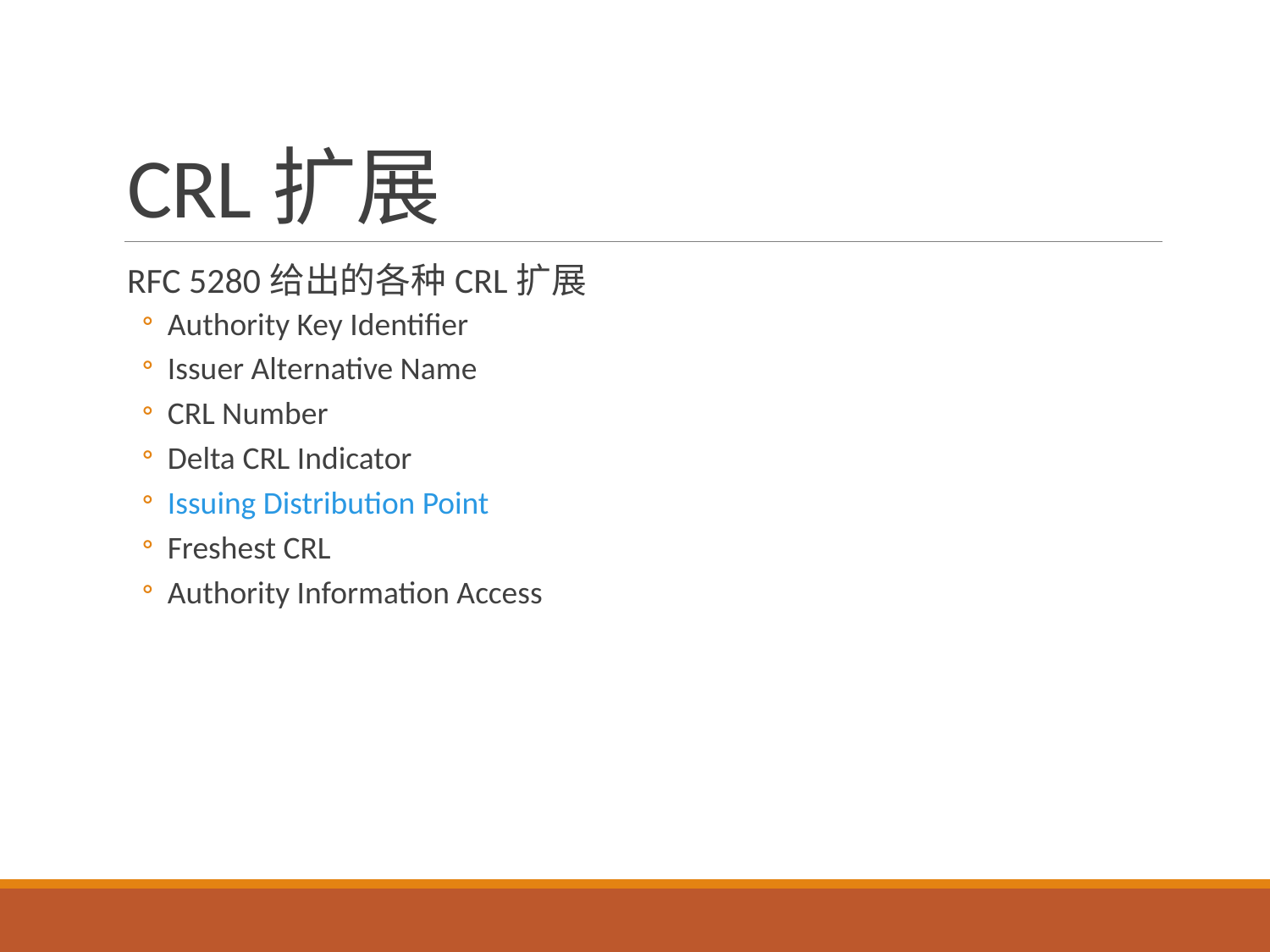

# CRL扩展
RFC 5280给出的各种CRL扩展
Authority Key Identifier
Issuer Alternative Name
CRL Number
Delta CRL Indicator
Issuing Distribution Point
Freshest CRL
Authority Information Access
68